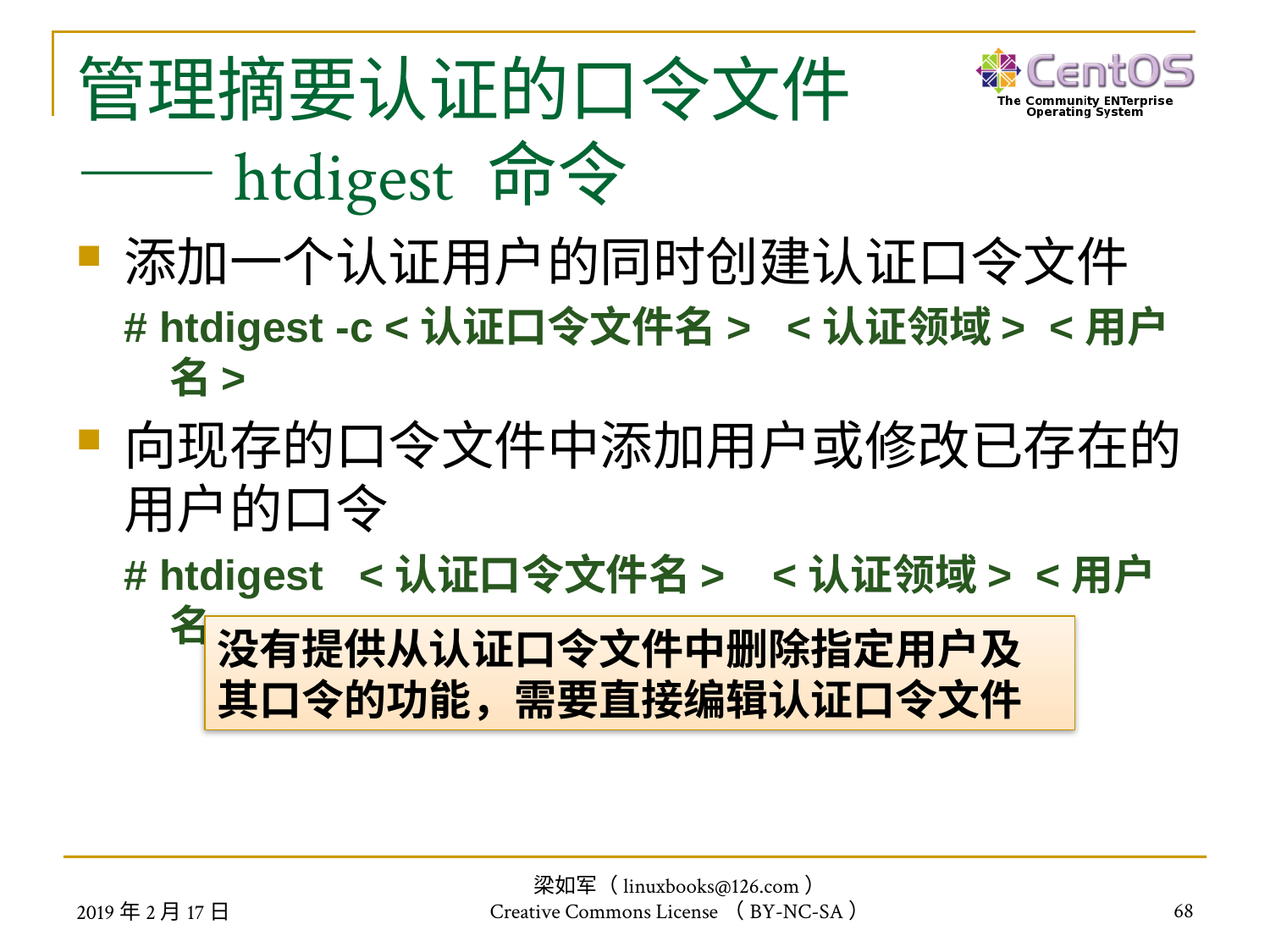

# 管理摘要认证的口令文件 ——htdigest 命令
添加一个认证用户的同时创建认证口令文件
# htdigest -c <认证口令文件名>   <认证领域>  <用户名>
向现存的口令文件中添加用户或修改已存在的用户的口令
# htdigest   <认证口令文件名>    <认证领域>  <用户名>
没有提供从认证口令文件中删除指定用户及其口令的功能，需要直接编辑认证口令文件
梁如军（linuxbooks@126.com）
Creative Commons License（BY-NC-SA）
2019年2月17日
68